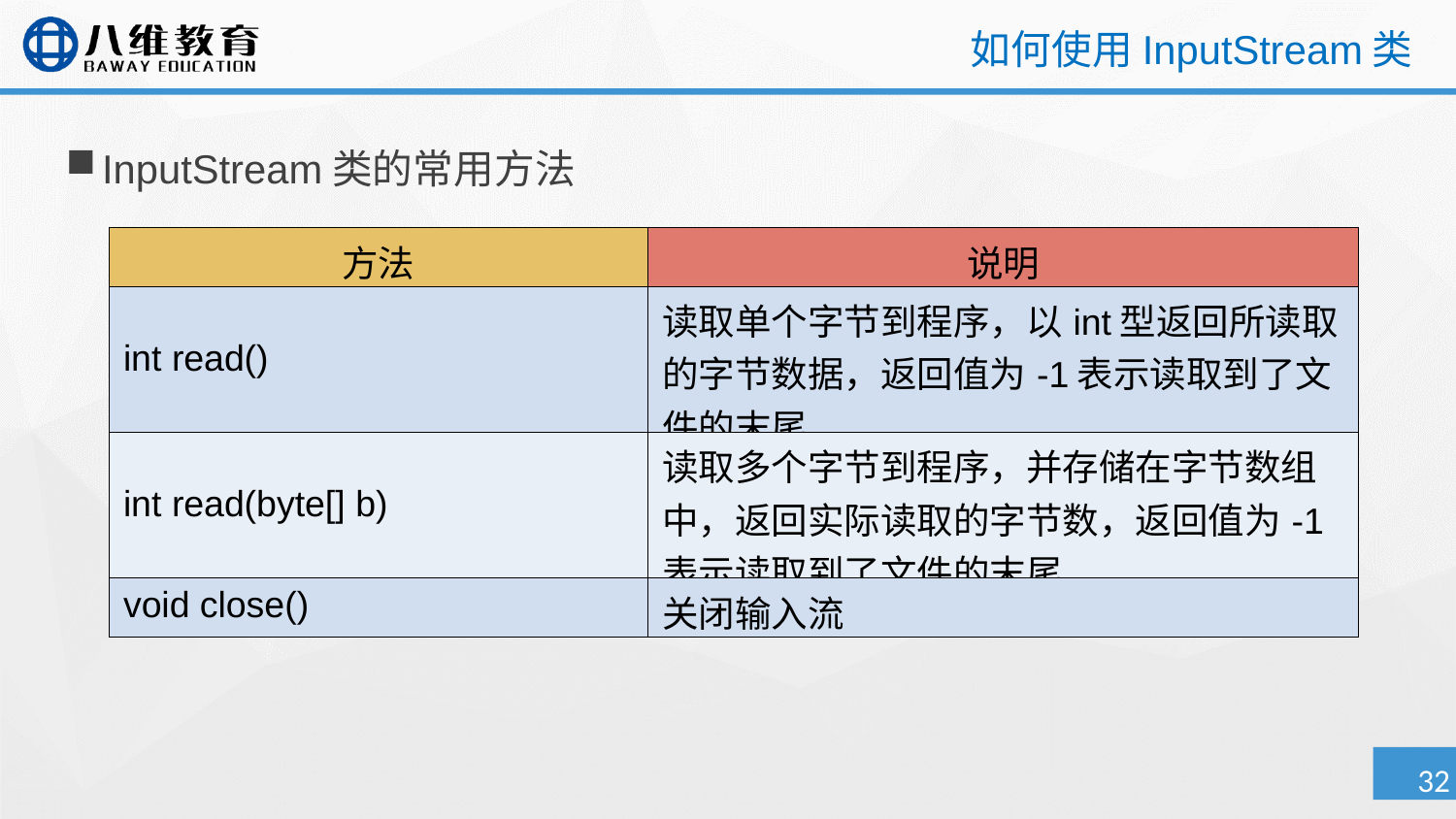

# 如何使用InputStream类
InputStream类的常用方法
| 方法 | 说明 |
| --- | --- |
| int read() | 读取单个字节到程序，以int型返回所读取的字节数据，返回值为-1表示读取到了文件的末尾 |
| int read(byte[] b) | 读取多个字节到程序，并存储在字节数组中，返回实际读取的字节数，返回值为-1表示读取到了文件的末尾 |
| void close() | 关闭输入流 |